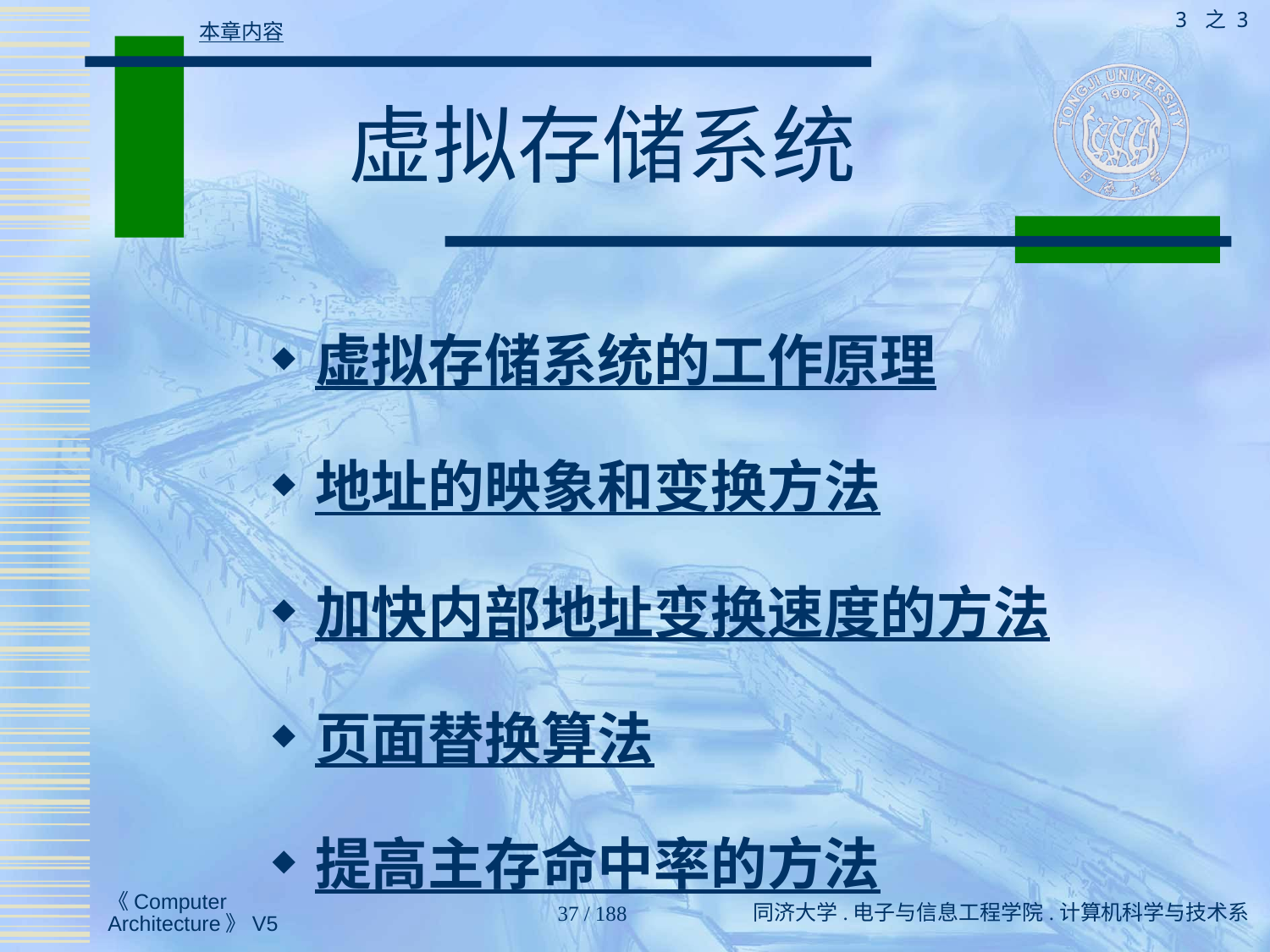

3 之 3
本章内容
# 虚拟存储系统
虚拟存储系统的工作原理
地址的映象和变换方法
加快内部地址变换速度的方法
页面替换算法
提高主存命中率的方法